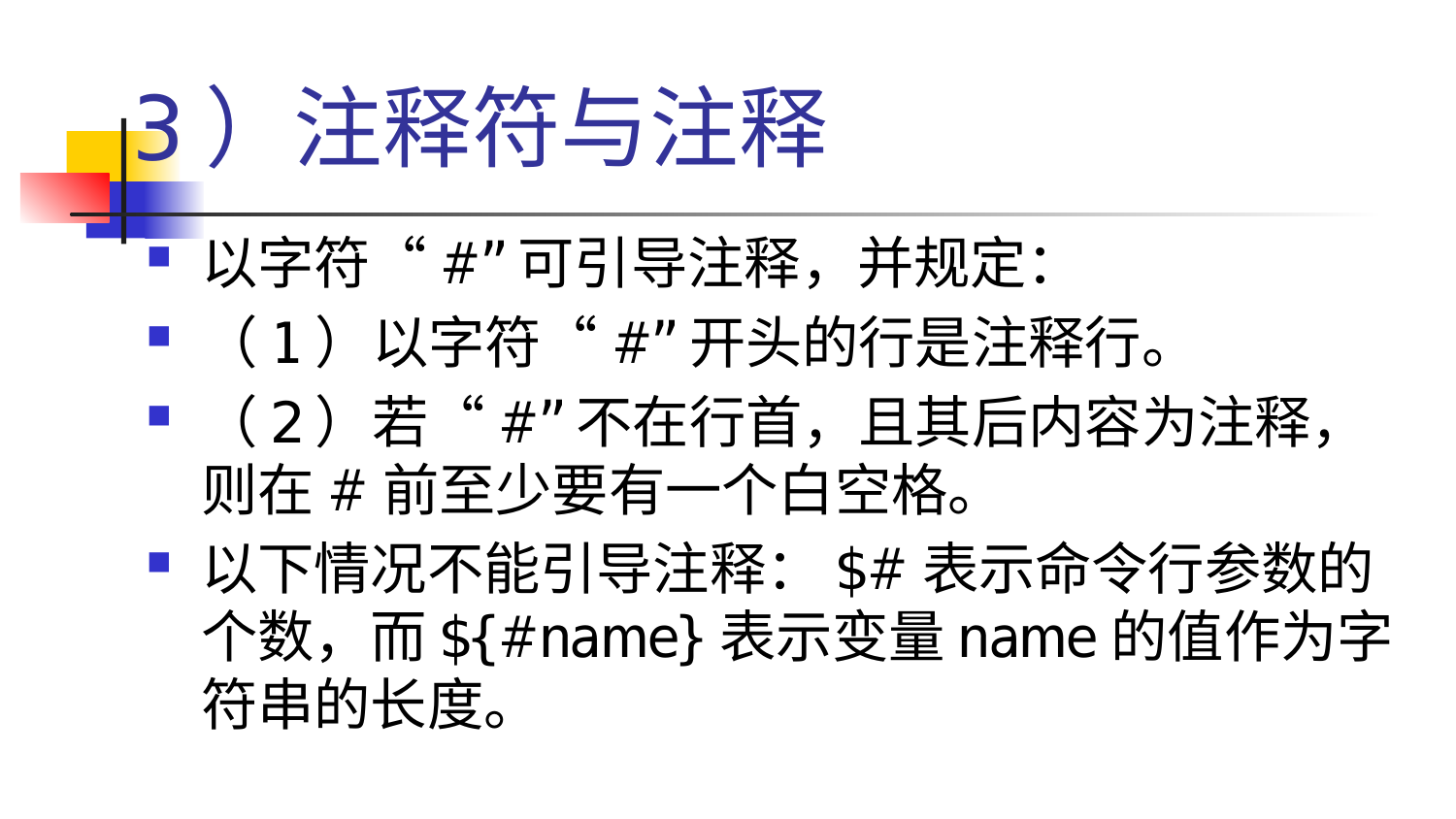

# 3）注释符与注释
以字符“#”可引导注释，并规定：
（1）以字符“#”开头的行是注释行。
（2）若“#”不在行首，且其后内容为注释，则在#前至少要有一个白空格。
以下情况不能引导注释：$#表示命令行参数的个数，而${#name}表示变量name的值作为字符串的长度。